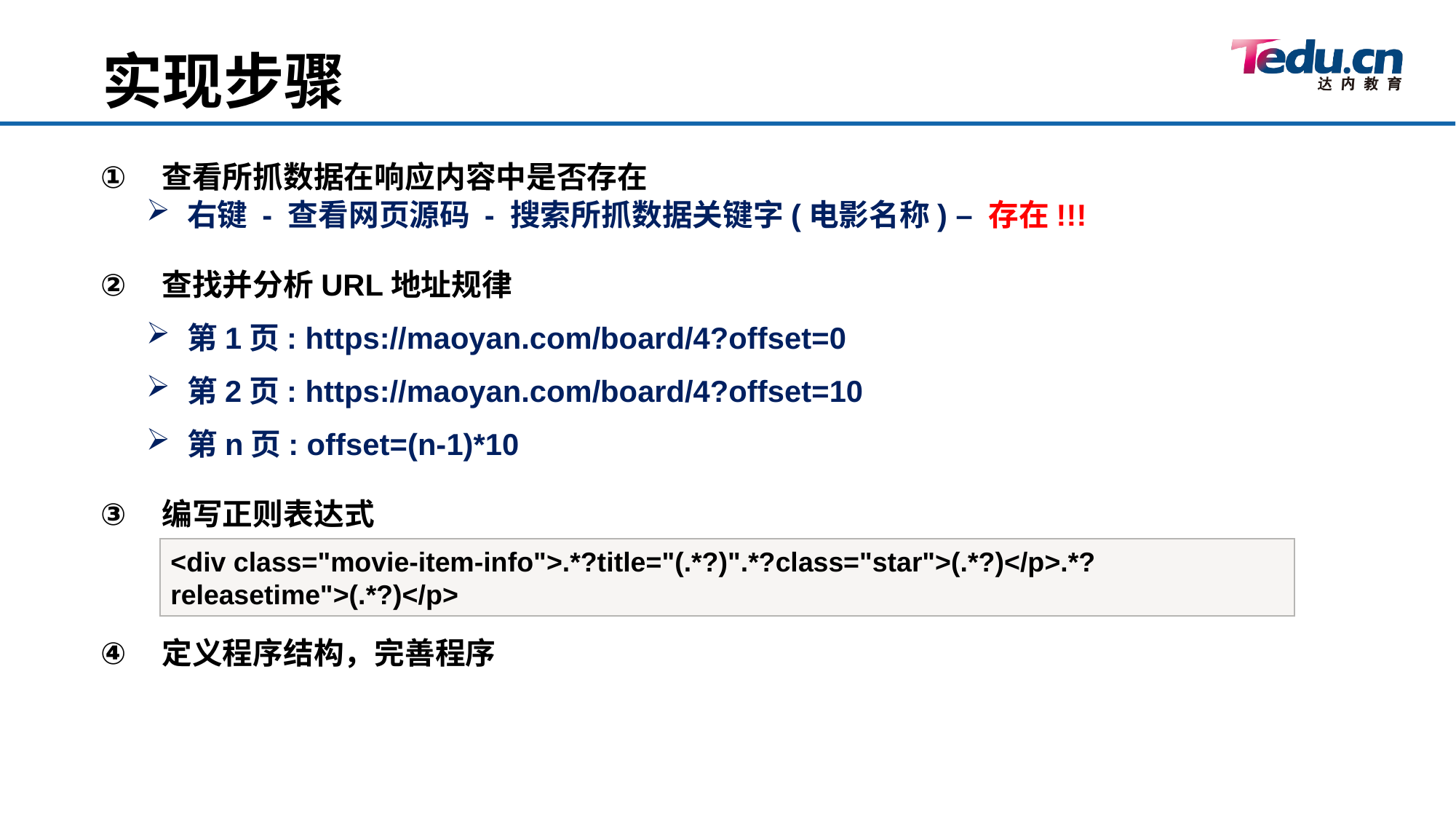

实现步骤
查看所抓数据在响应内容中是否存在
右键 - 查看网页源码 - 搜索所抓数据关键字(电影名称) – 存在!!!
查找并分析URL地址规律
第1页: https://maoyan.com/board/4?offset=0
第2页: https://maoyan.com/board/4?offset=10
第n页: offset=(n-1)*10
编写正则表达式

定义程序结构，完善程序
<div class="movie-item-info">.*?title="(.*?)".*?class="star">(.*?)</p>.*?releasetime">(.*?)</p>